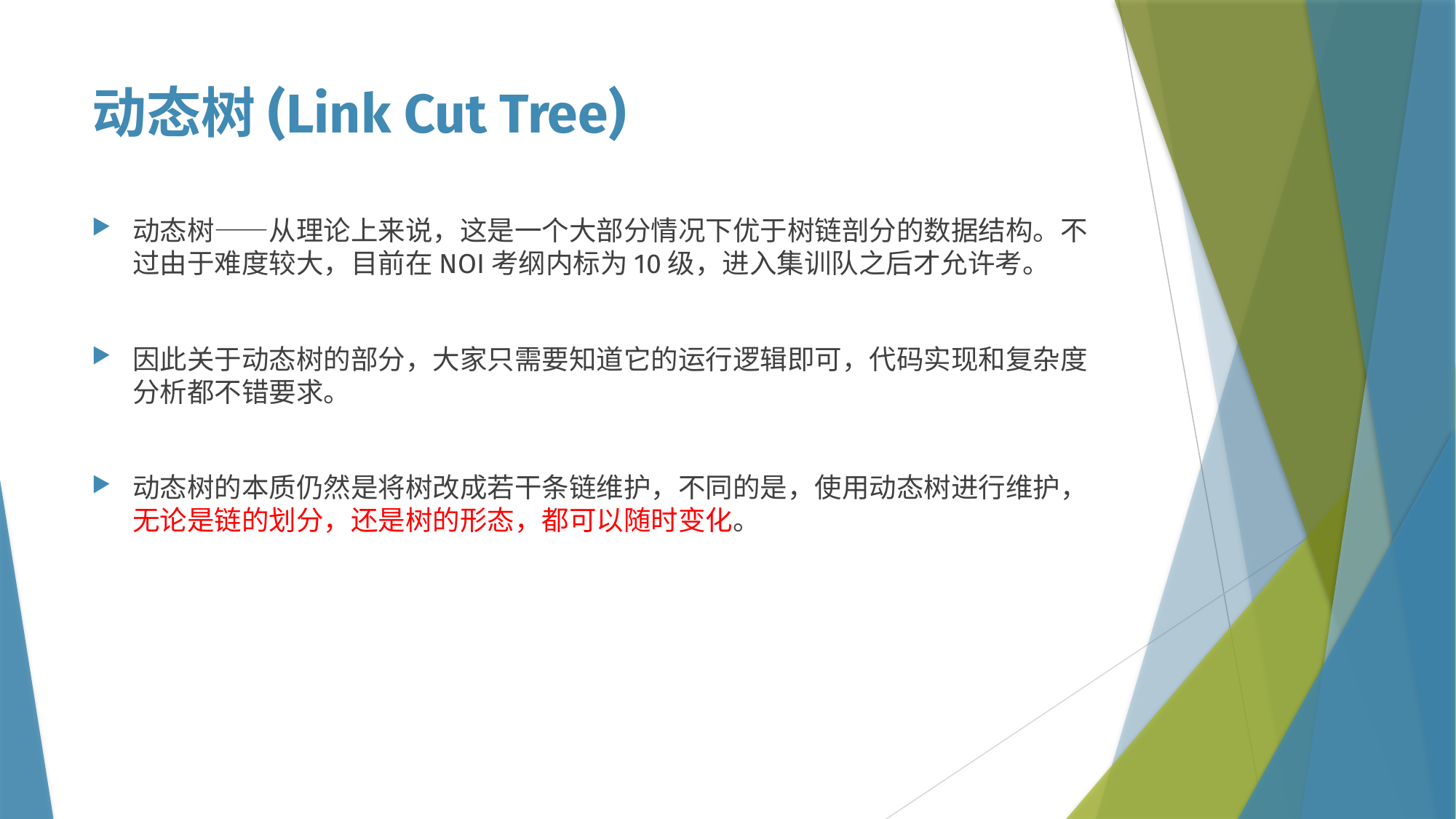

# 动态树(Link Cut Tree)
动态树——从理论上来说，这是一个大部分情况下优于树链剖分的数据结构。不过由于难度较大，目前在NOI考纲内标为10级，进入集训队之后才允许考。

因此关于动态树的部分，大家只需要知道它的运行逻辑即可，代码实现和复杂度分析都不错要求。

动态树的本质仍然是将树改成若干条链维护，不同的是，使用动态树进行维护，无论是链的划分，还是树的形态，都可以随时变化。